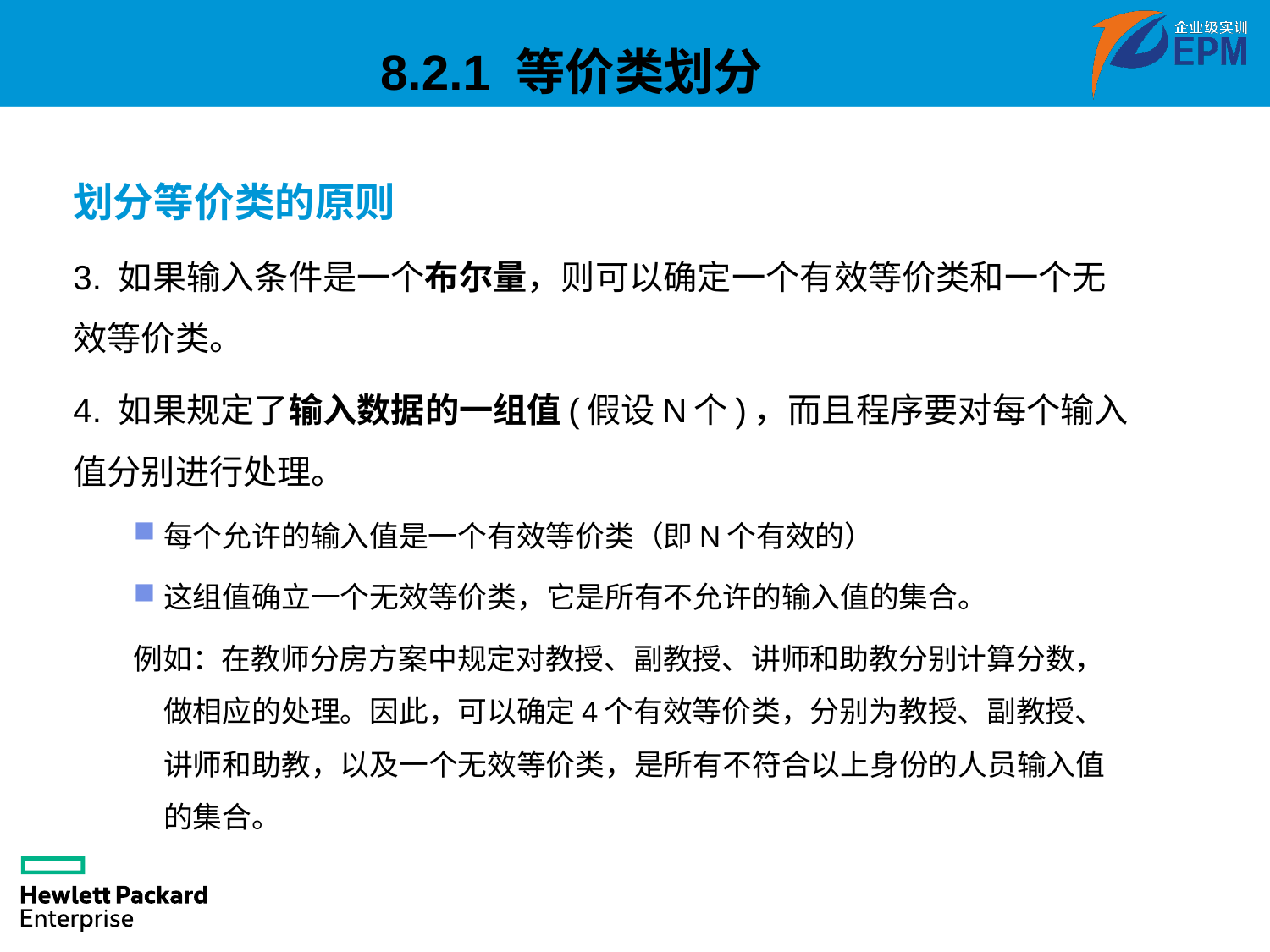

8.2.1 等价类划分
划分等价类的原则
3. 如果输入条件是一个布尔量，则可以确定一个有效等价类和一个无效等价类。
4. 如果规定了输入数据的一组值(假设N个)，而且程序要对每个输入值分别进行处理。
每个允许的输入值是一个有效等价类（即N个有效的）
这组值确立一个无效等价类，它是所有不允许的输入值的集合。
例如：在教师分房方案中规定对教授、副教授、讲师和助教分别计算分数，做相应的处理。因此，可以确定4个有效等价类，分别为教授、副教授、讲师和助教，以及一个无效等价类，是所有不符合以上身份的人员输入值的集合。